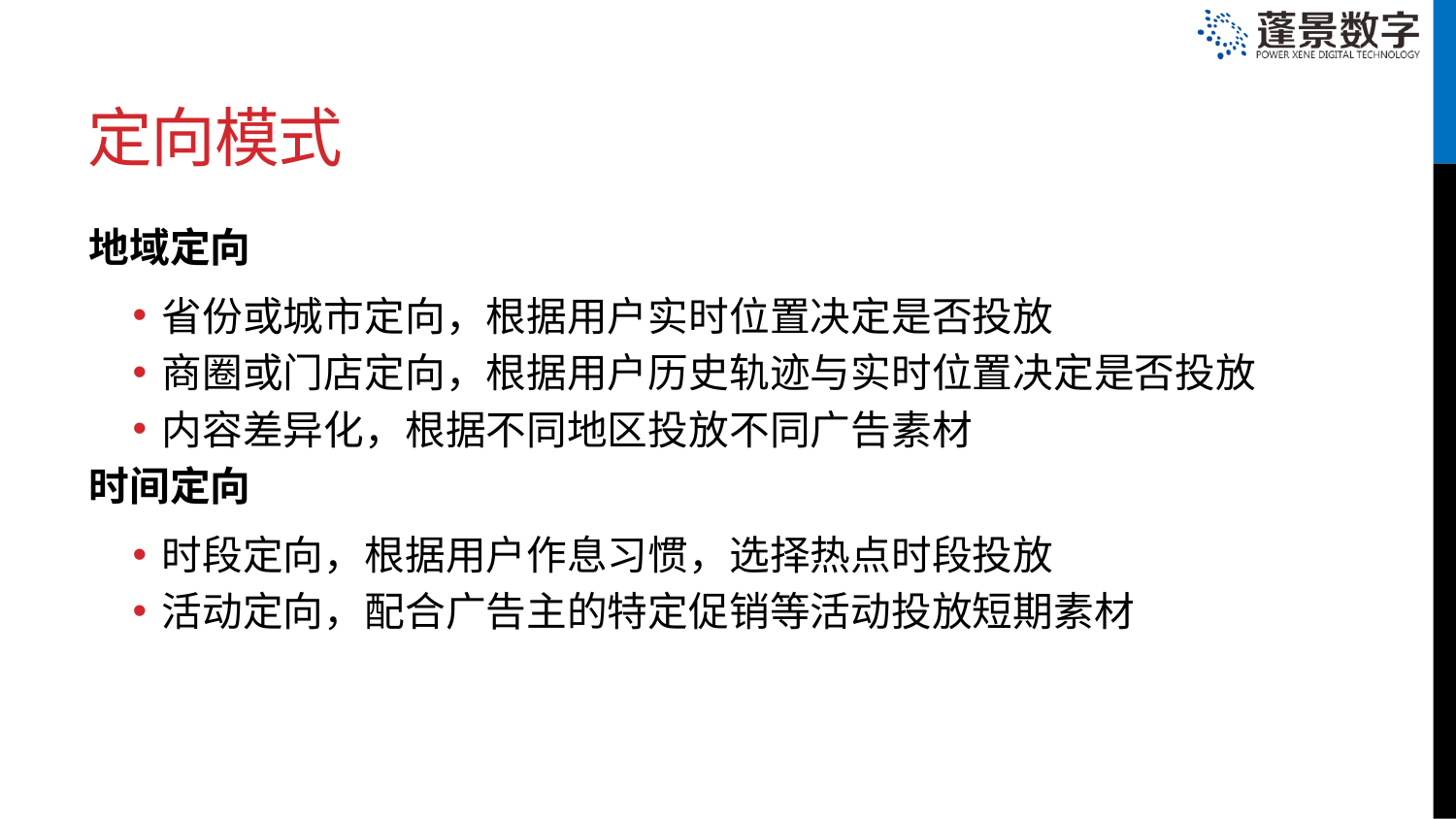

# 定向模式
地域定向
省份或城市定向，根据用户实时位置决定是否投放
商圈或门店定向，根据用户历史轨迹与实时位置决定是否投放
内容差异化，根据不同地区投放不同广告素材
时间定向
时段定向，根据用户作息习惯，选择热点时段投放
活动定向，配合广告主的特定促销等活动投放短期素材